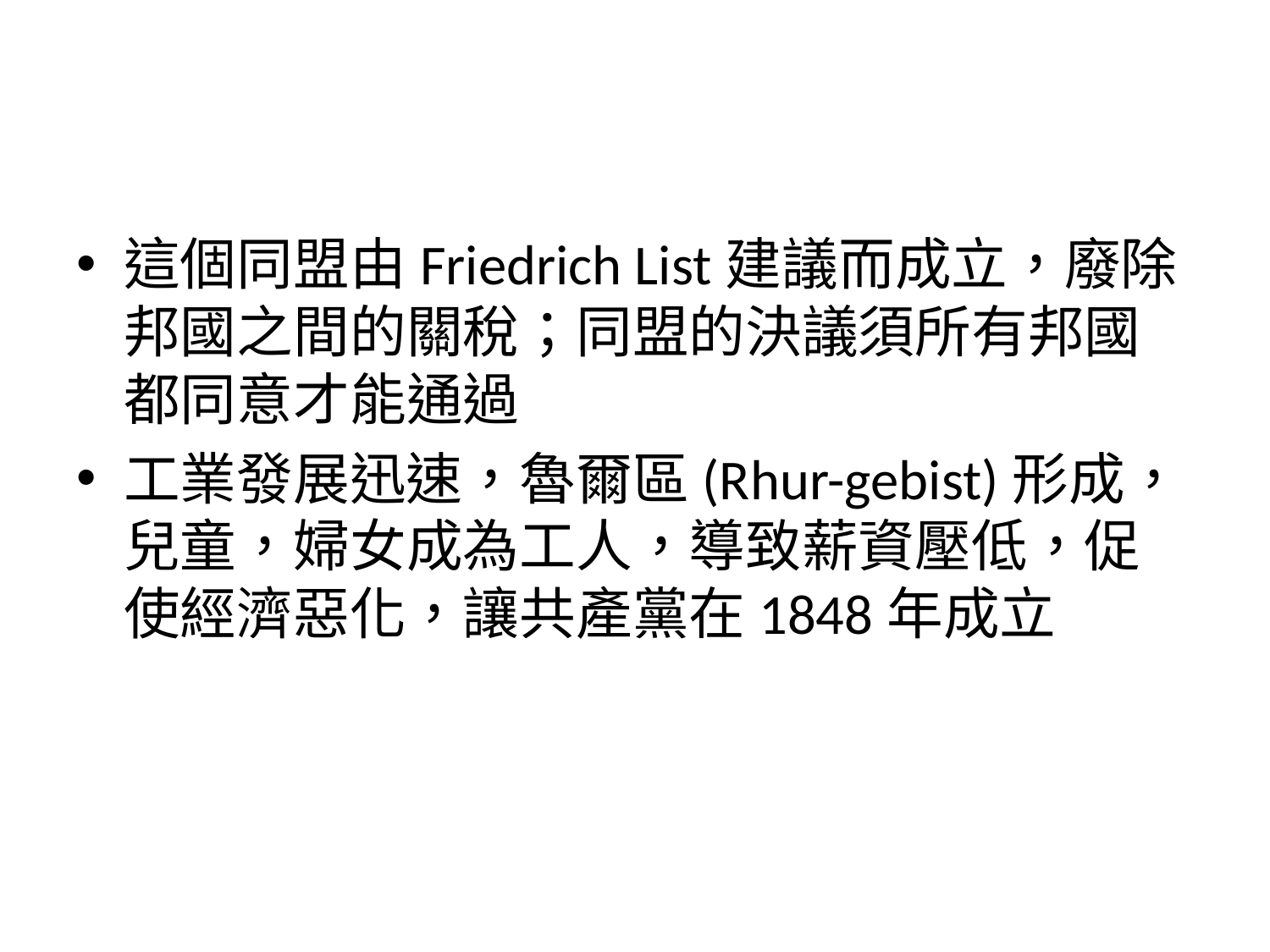

#
這個同盟由Friedrich List建議而成立，廢除邦國之間的關稅；同盟的決議須所有邦國都同意才能通過
工業發展迅速，魯爾區(Rhur-gebist)形成，兒童，婦女成為工人，導致薪資壓低，促使經濟惡化，讓共產黨在1848年成立